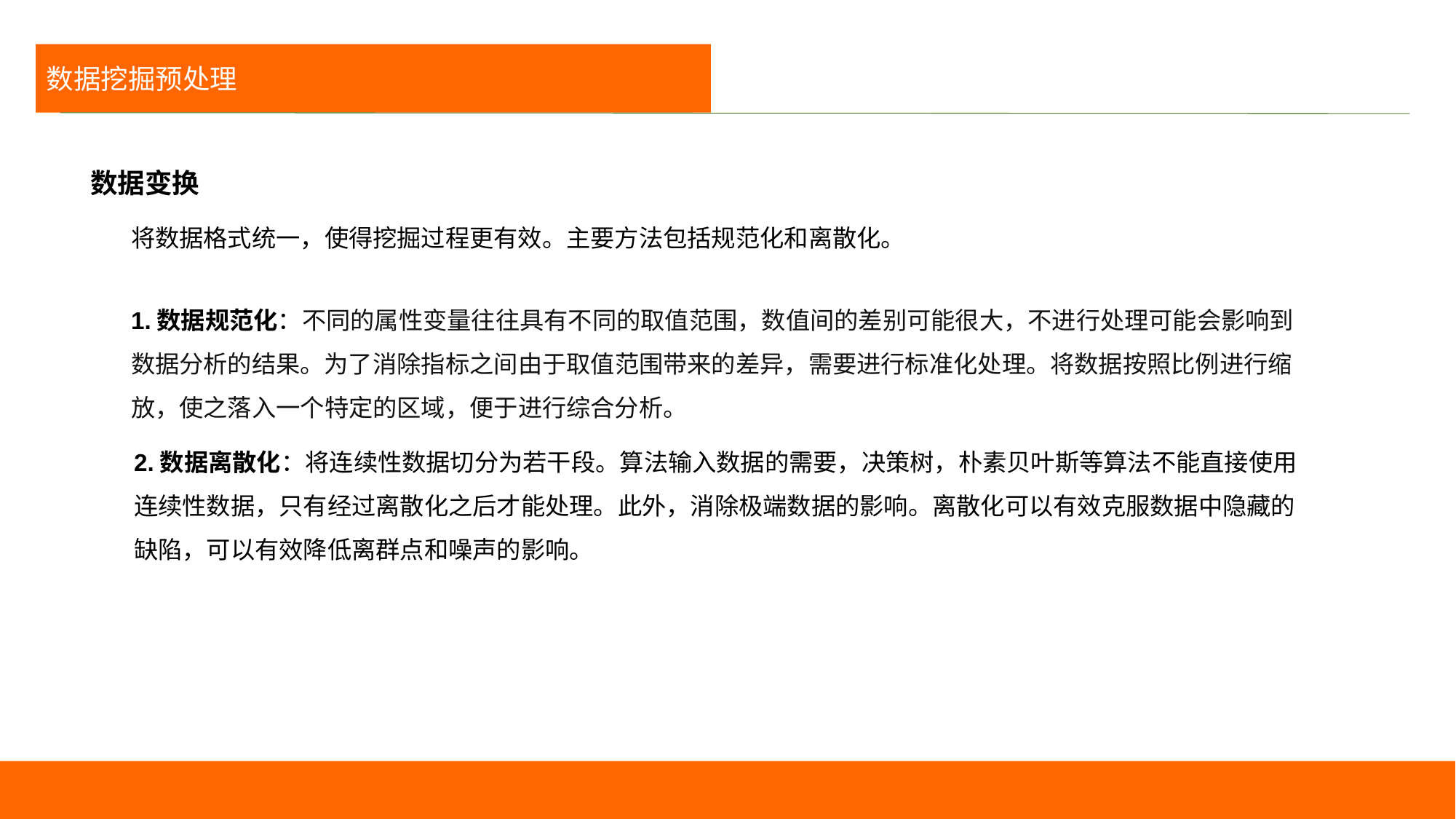

数据挖掘预处理
数据变换
将数据格式统一，使得挖掘过程更有效。主要方法包括规范化和离散化。
1.数据规范化：不同的属性变量往往具有不同的取值范围，数值间的差别可能很大，不进行处理可能会影响到数据分析的结果。为了消除指标之间由于取值范围带来的差异，需要进行标准化处理。将数据按照比例进行缩放，使之落入一个特定的区域，便于进行综合分析。
2.数据离散化：将连续性数据切分为若干段。算法输入数据的需要，决策树，朴素贝叶斯等算法不能直接使用连续性数据，只有经过离散化之后才能处理。此外，消除极端数据的影响。离散化可以有效克服数据中隐藏的缺陷，可以有效降低离群点和噪声的影响。
83